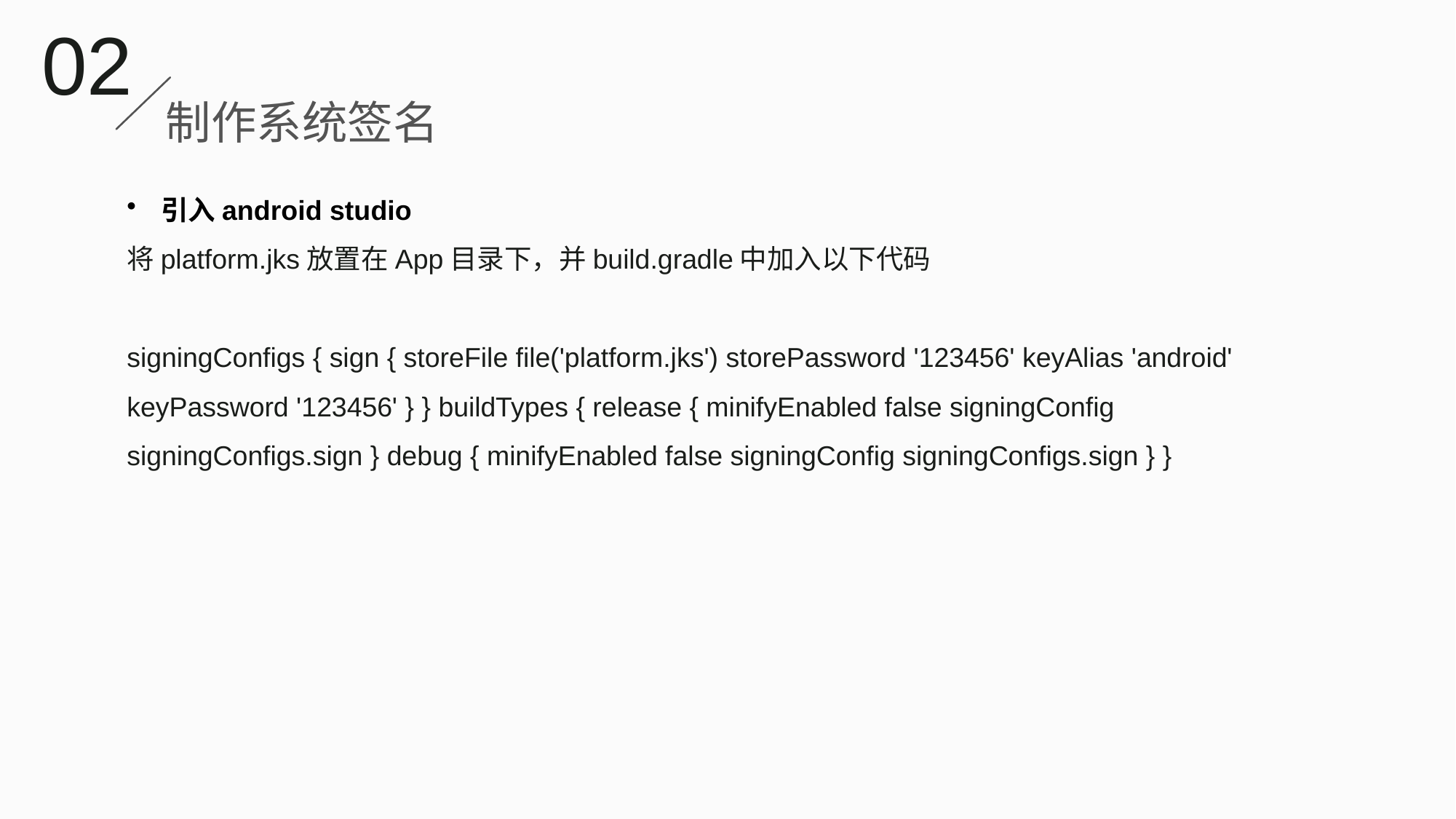

02
制作系统签名
引入android studio
将platform.jks放置在App目录下，并build.gradle中加入以下代码

signingConfigs { sign { storeFile file('platform.jks') storePassword '123456' keyAlias 'android' keyPassword '123456' } } buildTypes { release { minifyEnabled false signingConfig signingConfigs.sign } debug { minifyEnabled false signingConfig signingConfigs.sign } }